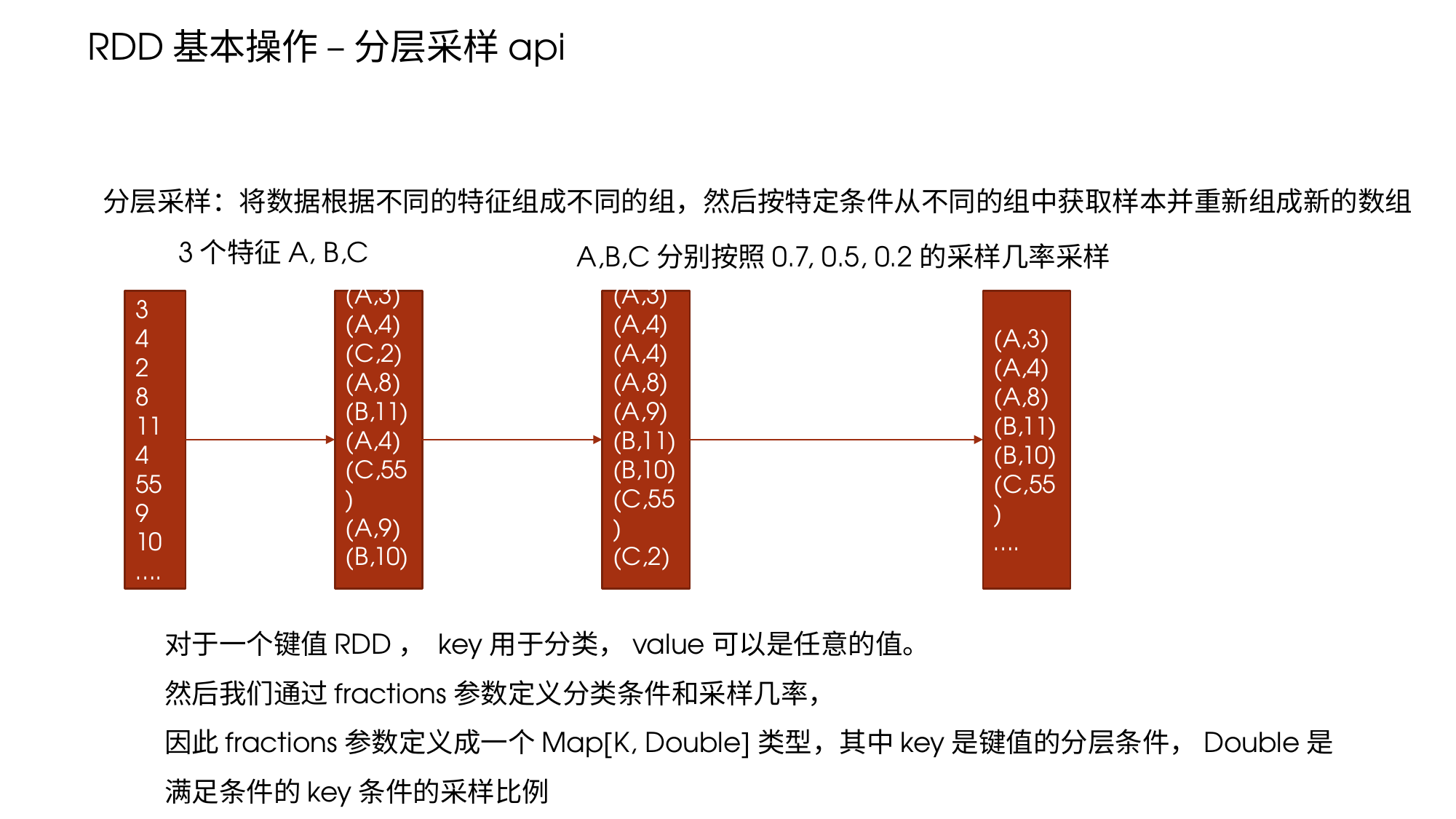

RDD基本操作 – 分层采样api
分层采样：将数据根据不同的特征组成不同的组，然后按特定条件从不同的组中获取样本并重新组成新的数组
3个特征A, B,C
A,B,C分别按照0.7, 0.5, 0.2的采样几率采样
3
4
2
8
11
4
55
9
10
….
(A,3)
(A,4)
(C,2)
(A,8)
(B,11)
(A,4)
(C,55)
(A,9)
(B,10)
….
(A,3)
(A,4)
(A,4)
(A,8)
(A,9)
(B,11)
(B,10)
(C,55)
(C,2)
….
(A,3)
(A,4)
(A,8)
(B,11)
(B,10)
(C,55)
….
对于一个键值RDD， key用于分类，value可以是任意的值。
然后我们通过fractions参数定义分类条件和采样几率，
因此fractions参数定义成一个Map[K, Double]类型，其中key是键值的分层条件，Double是
满足条件的key条件的采样比例